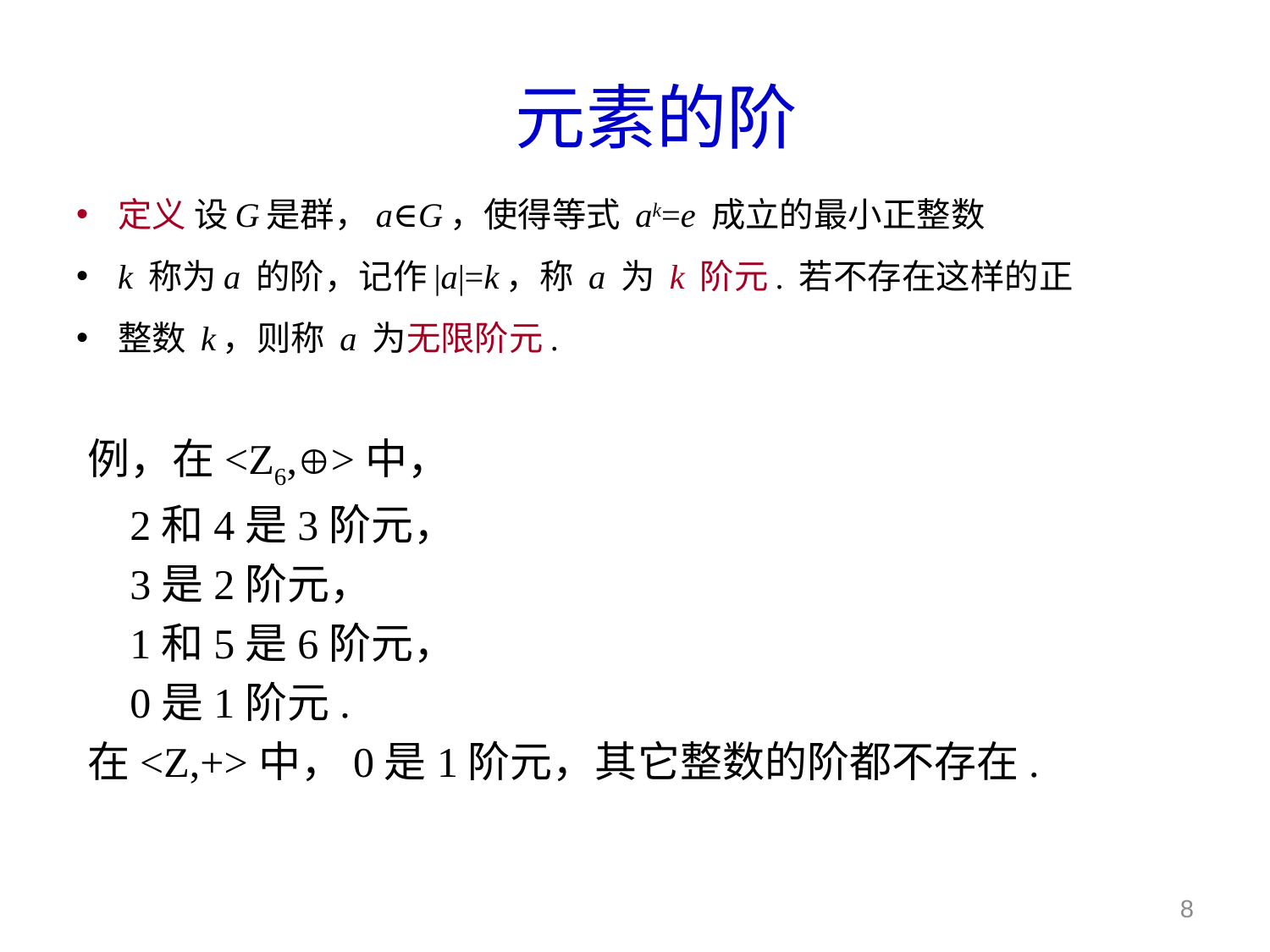

# 元素的阶
定义 设G是群，a∈G，使得等式 ak=e 成立的最小正整数
k 称为a 的阶，记作|a|=k，称 a 为 k 阶元. 若不存在这样的正
整数 k，则称 a 为无限阶元.
例，在<Z6,⊕>中，
    2和4是3阶元，
    3是2阶元，
    1和5是6阶元，
    0是1阶元.
在<Z,+>中，0是1阶元，其它整数的阶都不存在.
8